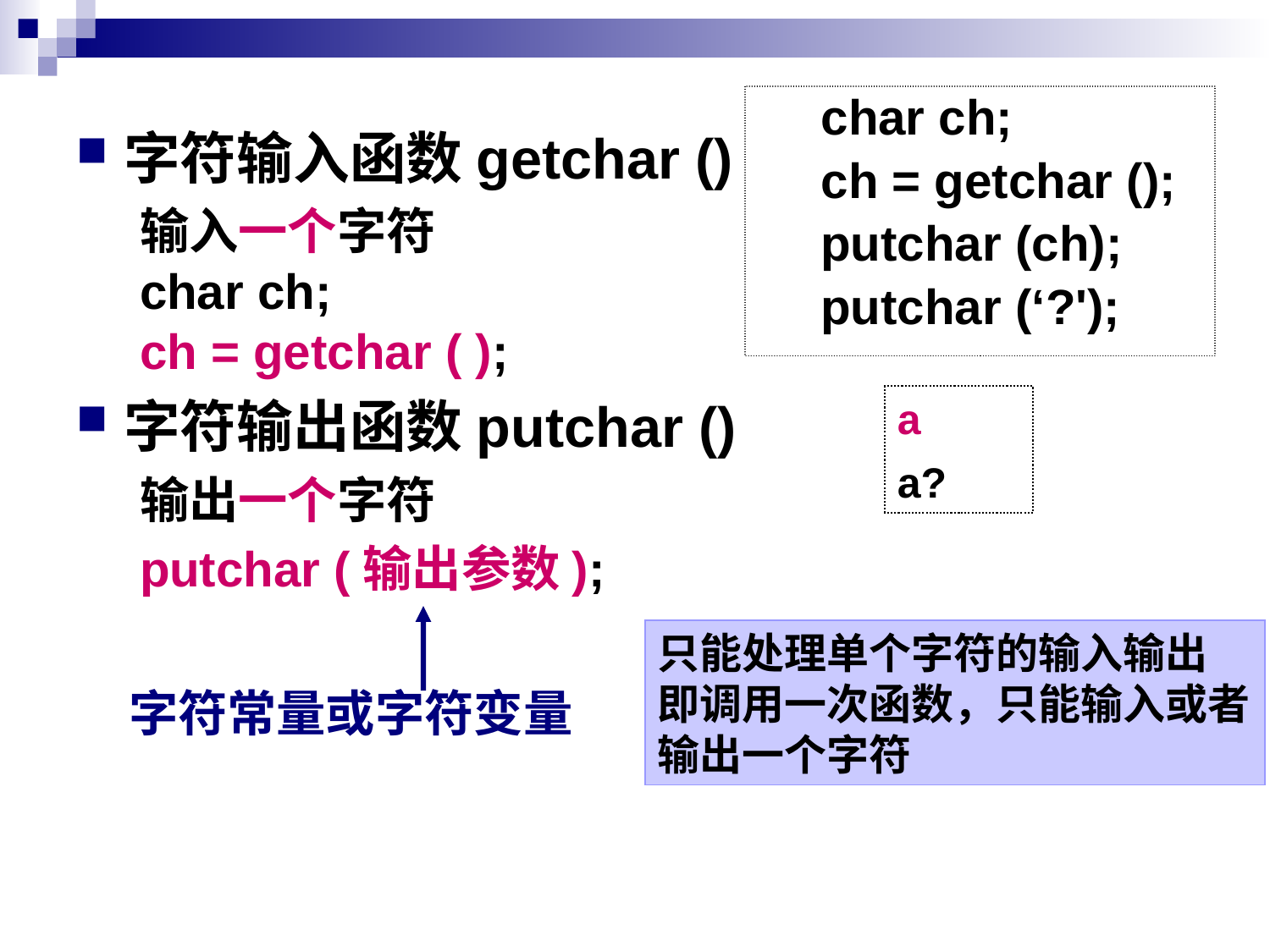

char ch;
ch = getchar ();
putchar (ch);
putchar (‘?');
字符输入函数getchar ()
输入一个字符
char ch;
ch = getchar ( );
字符输出函数putchar ()
输出一个字符
putchar (输出参数);
a
a?

只能处理单个字符的输入输出
即调用一次函数，只能输入或者输出一个字符
字符常量或字符变量